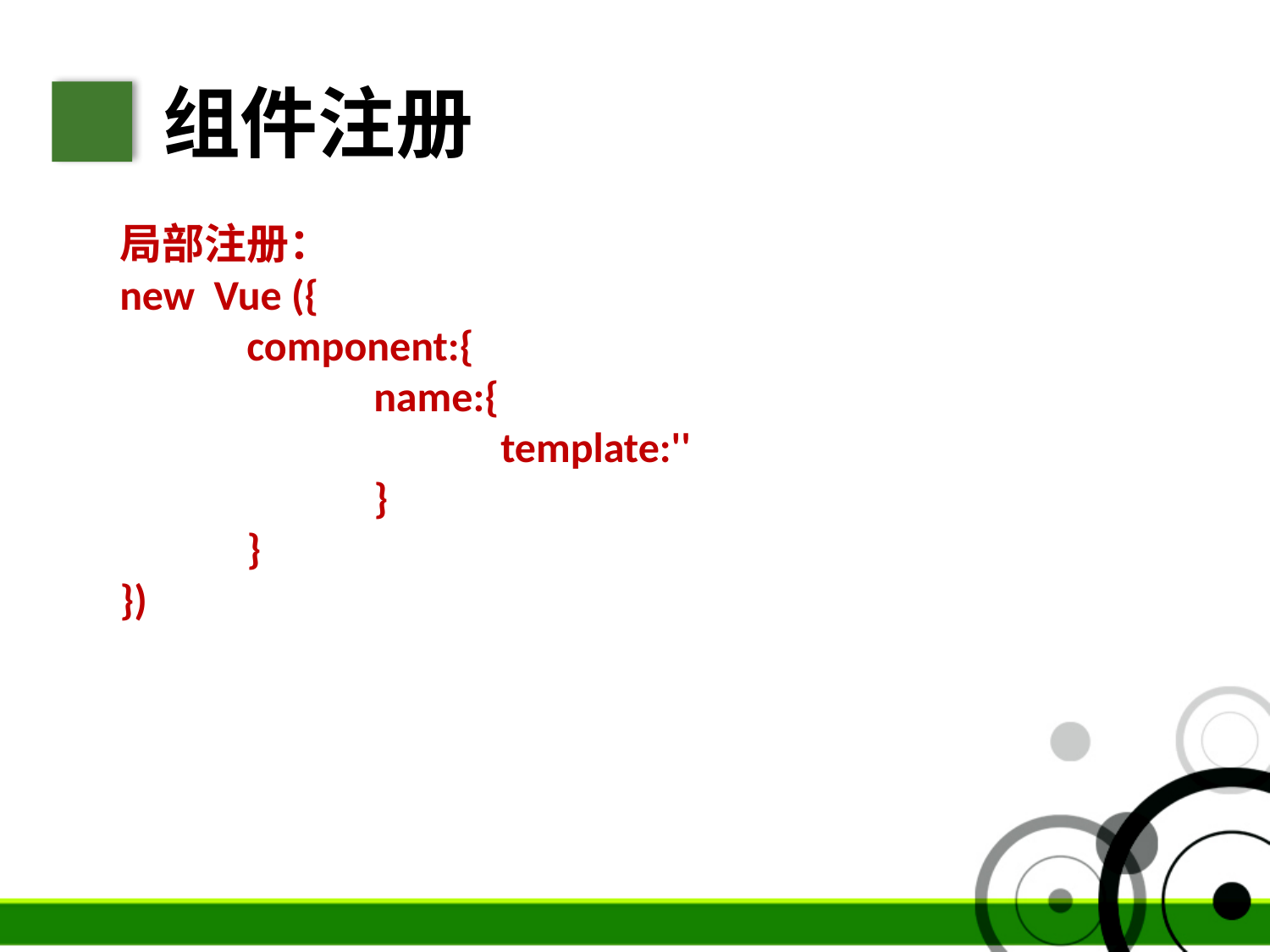

组件注册

局部注册：
new  Vue ({
	component:{
		name:{
			template:''
		}
	}
})